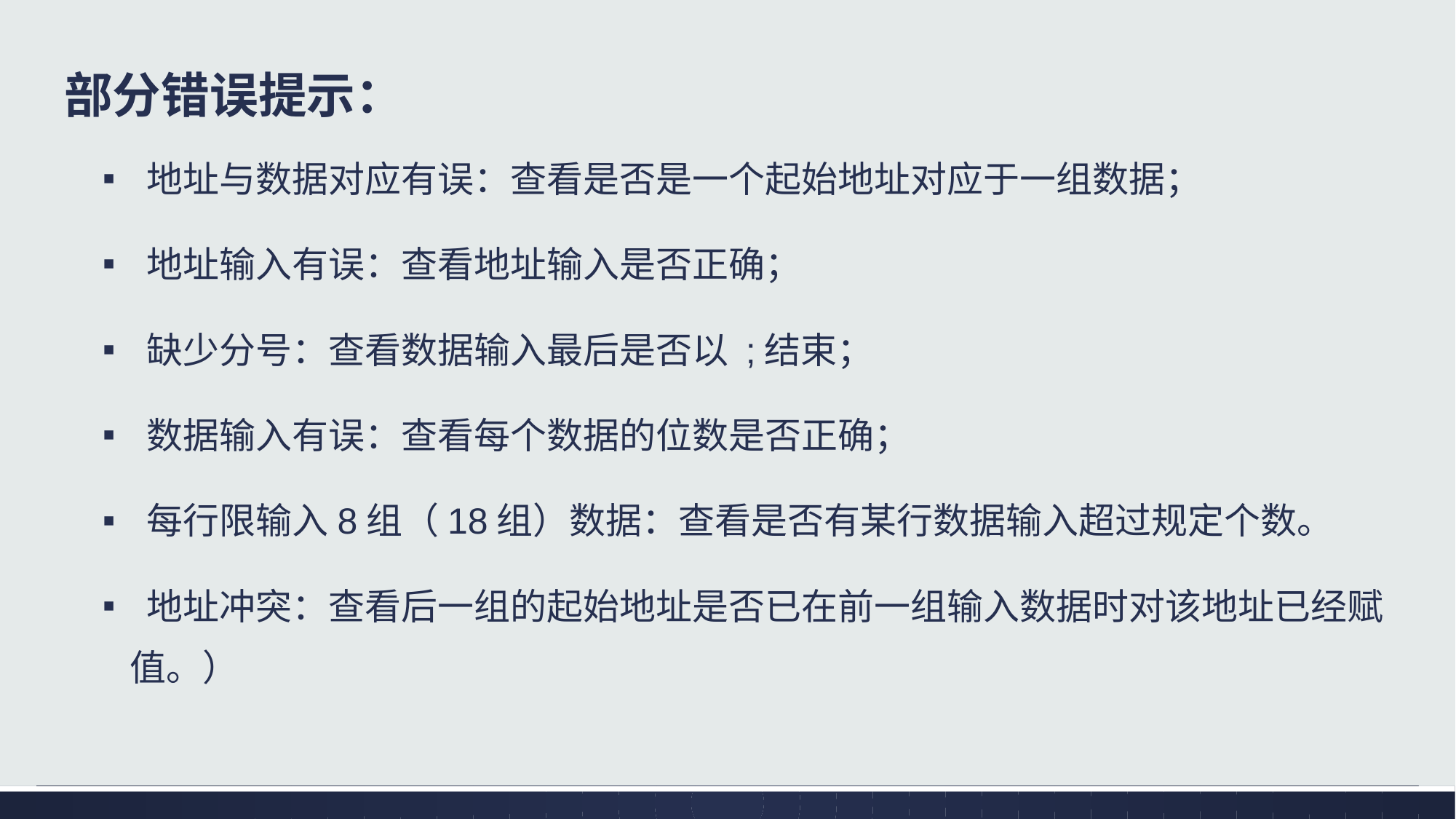

部分错误提示：
 地址与数据对应有误：查看是否是一个起始地址对应于一组数据；
 地址输入有误：查看地址输入是否正确；
 缺少分号：查看数据输入最后是否以 ;结束；
 数据输入有误：查看每个数据的位数是否正确；
 每行限输入8组（18组）数据：查看是否有某行数据输入超过规定个数。
 地址冲突：查看后一组的起始地址是否已在前一组输入数据时对该地址已经赋值。）